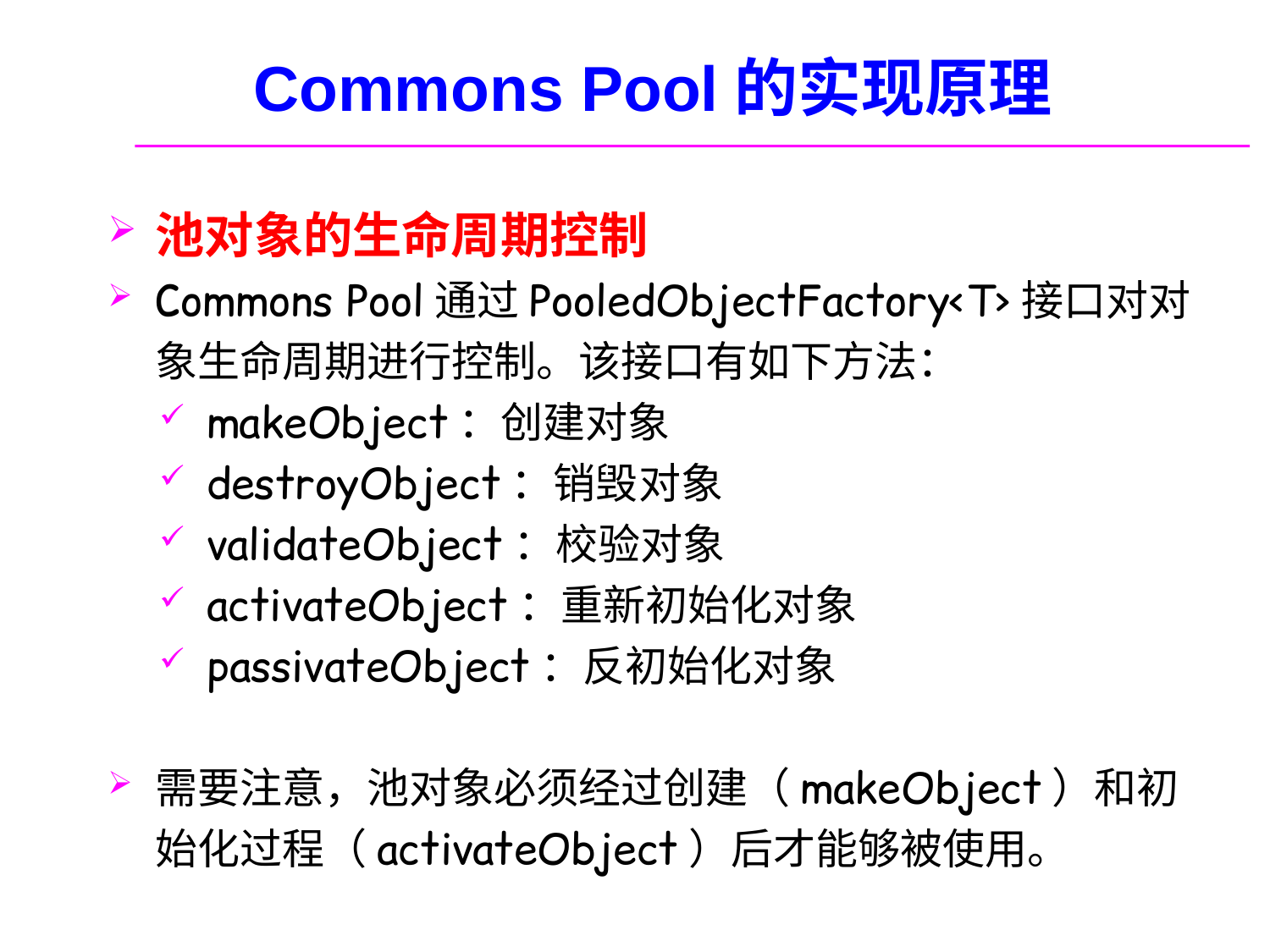

# Commons Pool的实现原理
池对象的生命周期控制
Commons Pool通过PooledObjectFactory<T>接口对对象生命周期进行控制。该接口有如下方法：
makeObject：创建对象
destroyObject：销毁对象
validateObject：校验对象
activateObject：重新初始化对象
passivateObject：反初始化对象

需要注意，池对象必须经过创建（makeObject）和初始化过程（activateObject）后才能够被使用。
25